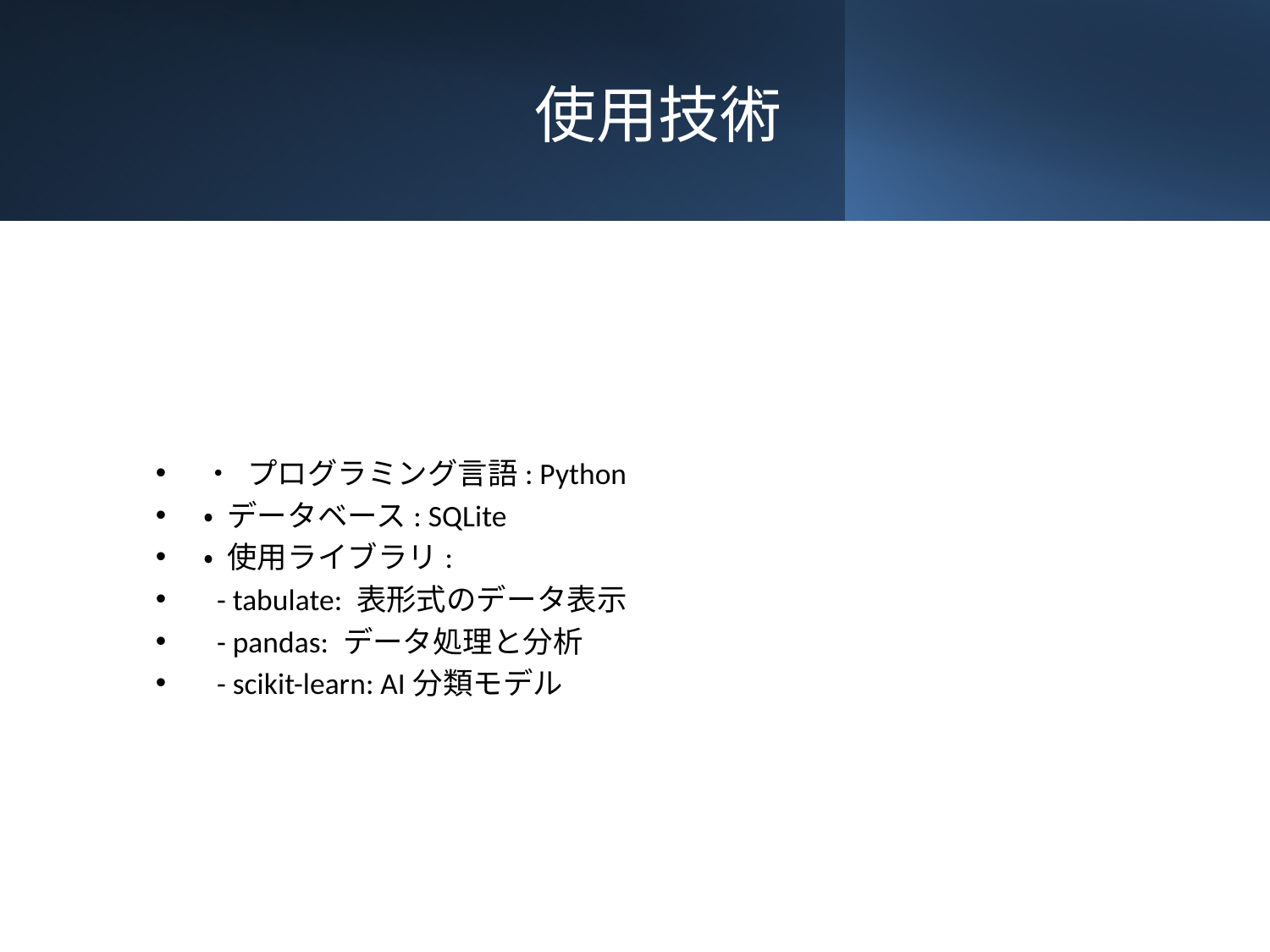

# 使用技術
• プログラミング言語: Python
• データベース: SQLite
• 使用ライブラリ:
  - tabulate: 表形式のデータ表示
  - pandas: データ処理と分析
  - scikit-learn: AI分類モデル